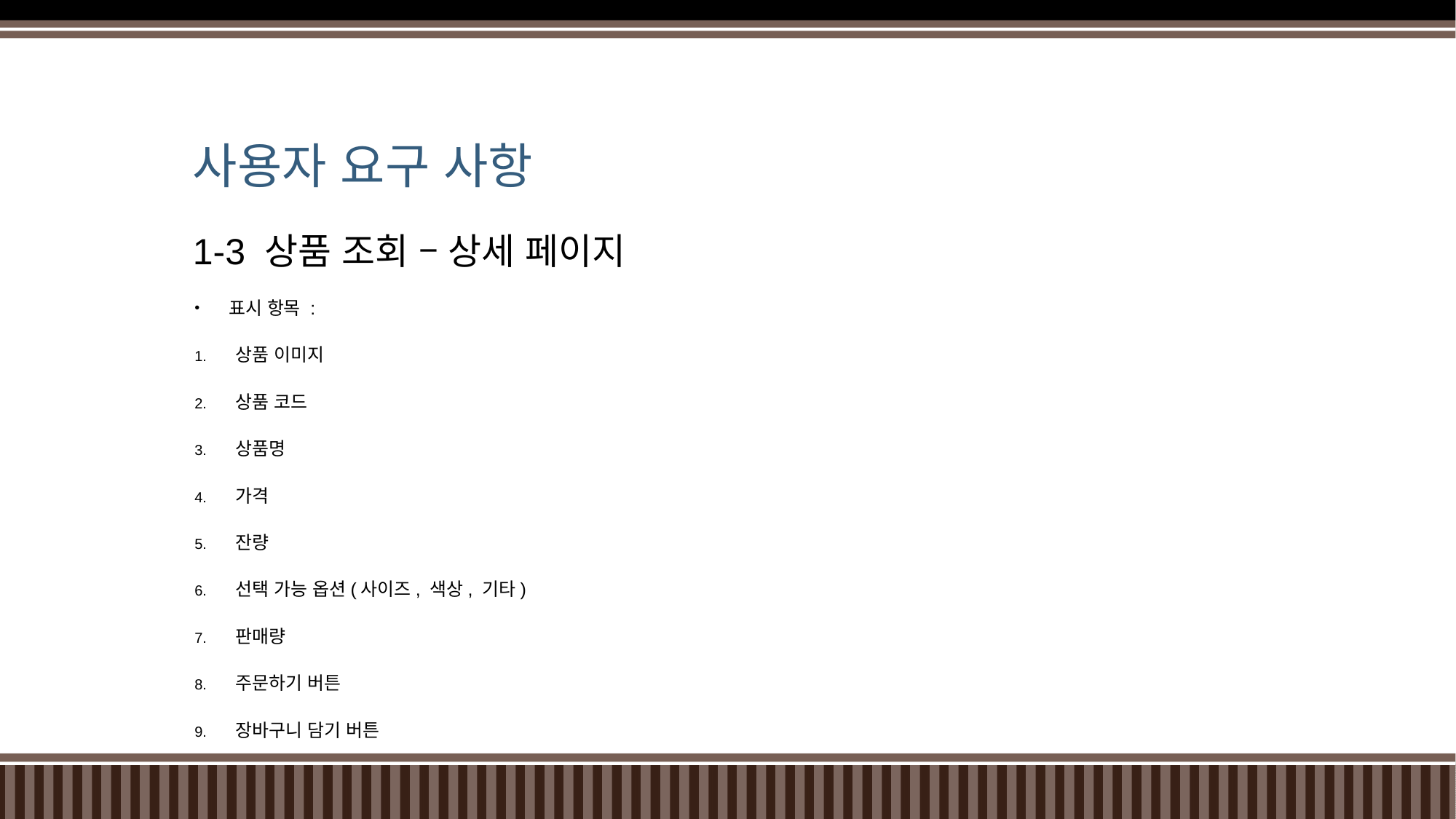

# 사용자 요구 사항
1-3 상품 조회 – 상세 페이지
표시 항목 :
상품 이미지
상품 코드
상품명
가격
잔량
선택 가능 옵션(사이즈, 색상, 기타)
판매량
주문하기 버튼
장바구니 담기 버튼